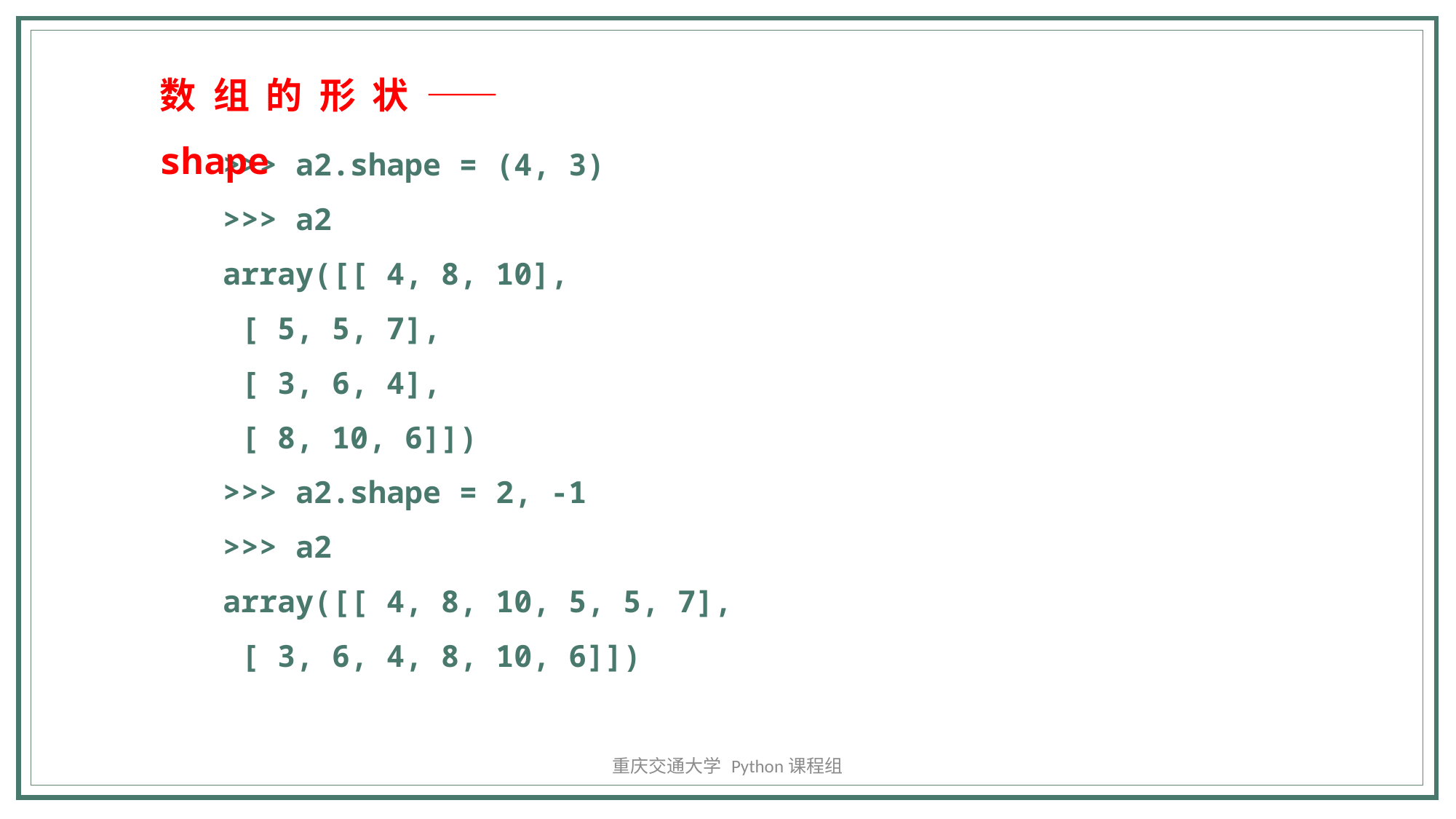

数组的形状——shape
>>> a2.shape = (4, 3)
>>> a2
array([[ 4, 8, 10],
 [ 5, 5, 7],
 [ 3, 6, 4],
 [ 8, 10, 6]])
>>> a2.shape = 2, -1
>>> a2
array([[ 4, 8, 10, 5, 5, 7],
 [ 3, 6, 4, 8, 10, 6]])
重庆交通大学 Python课程组